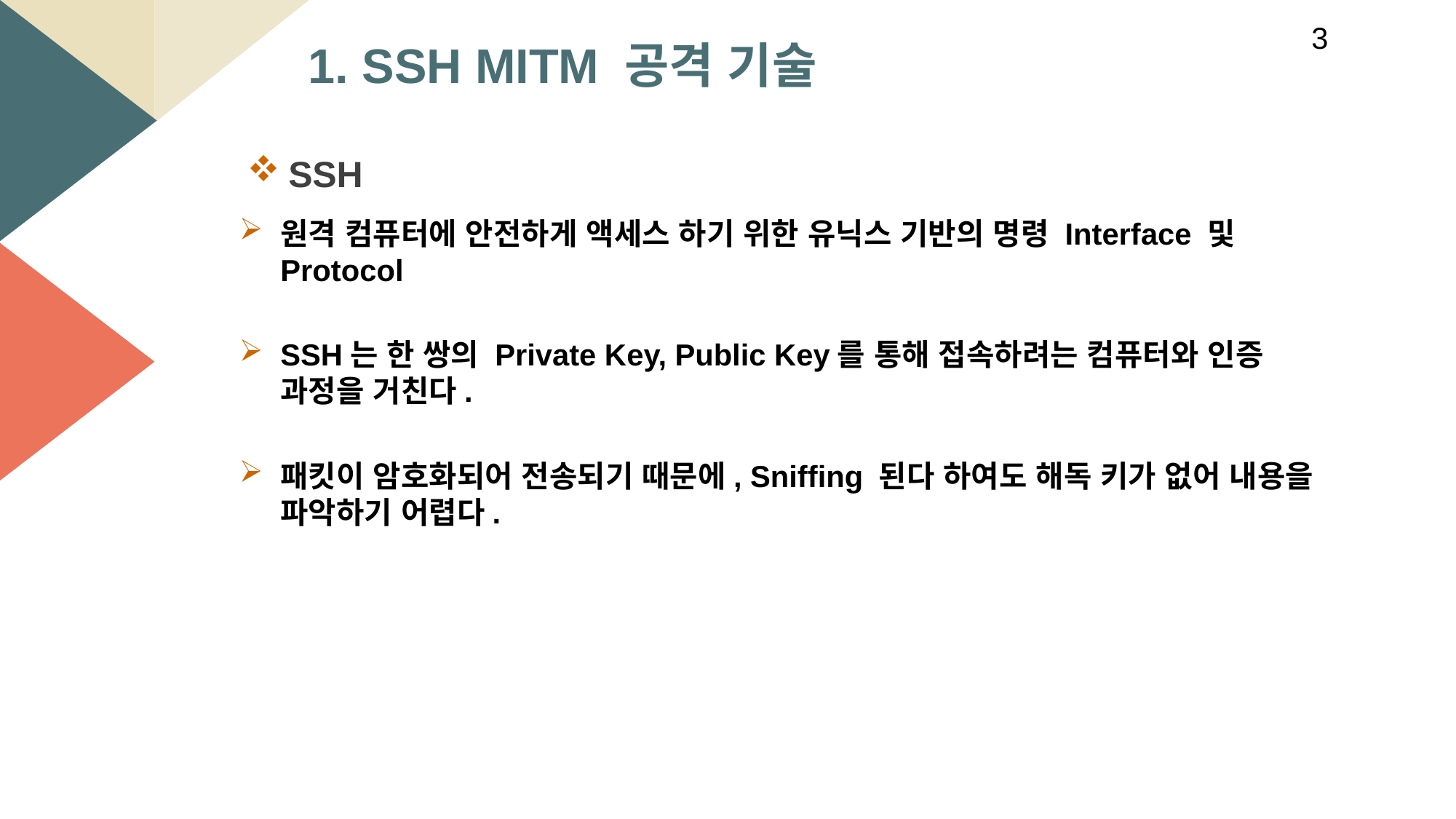

3
1. SSH MITM 공격 기술

SSH

원격 컴퓨터에 안전하게 액세스 하기 위한 유닉스 기반의 명령 Interface 및 Protocol

SSH는 한 쌍의 Private Key, Public Key를 통해 접속하려는 컴퓨터와 인증    과정을 거친다.

패킷이 암호화되어 전송되기 때문에, Sniffing 된다 하여도 해독 키가 없어 내용을 파악하기 어렵다.